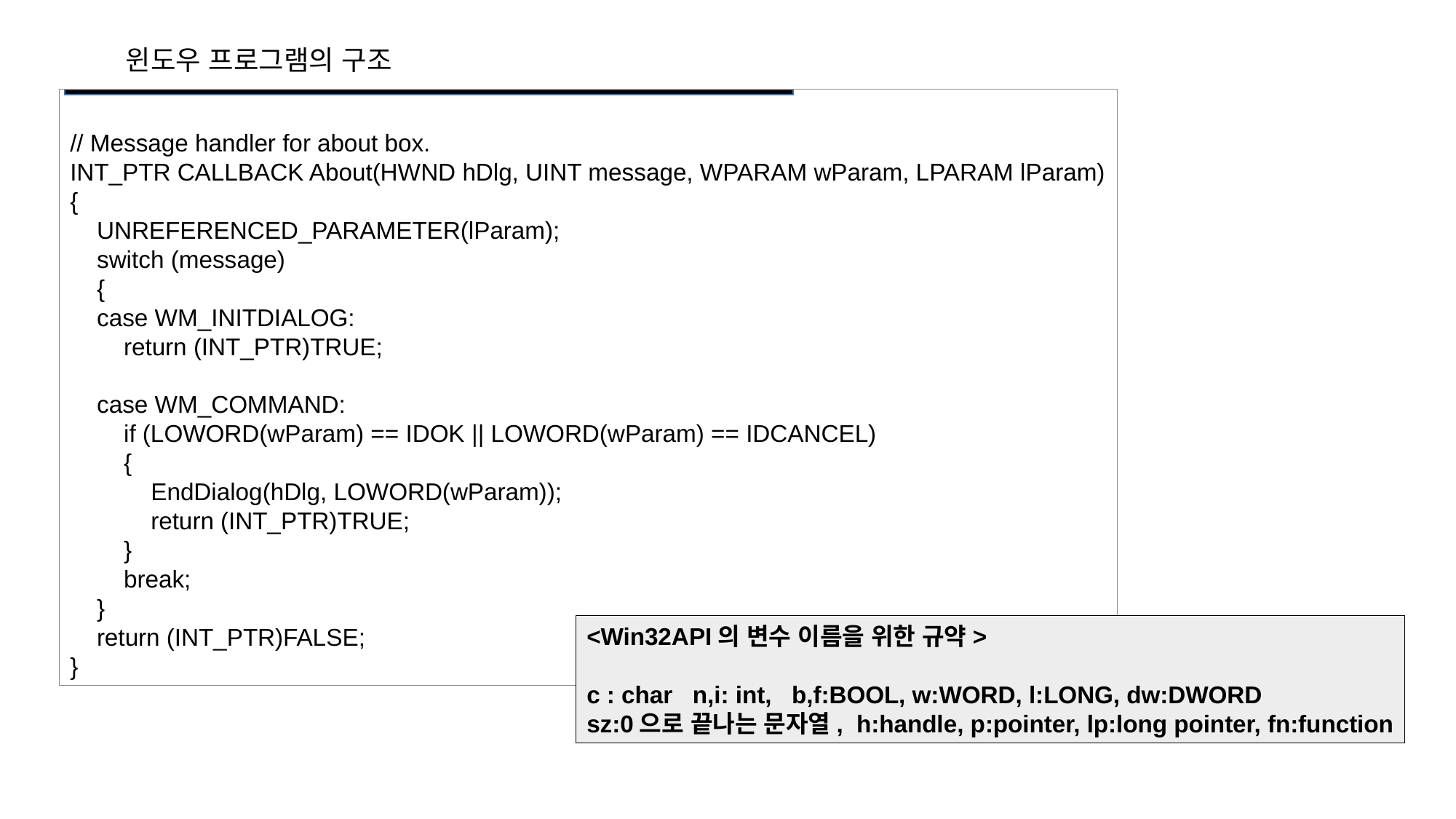

윈도우 프로그램의 구조

// Message handler for about box.
INT_PTR CALLBACK About(HWND hDlg, UINT message, WPARAM wParam, LPARAM lParam)
{
    UNREFERENCED_PARAMETER(lParam);
    switch (message)
    {
    case WM_INITDIALOG:
        return (INT_PTR)TRUE;

    case WM_COMMAND:
        if (LOWORD(wParam) == IDOK || LOWORD(wParam) == IDCANCEL)
        {
            EndDialog(hDlg, LOWORD(wParam));
            return (INT_PTR)TRUE;
        }
        break;
    }
    return (INT_PTR)FALSE;
}
<Win32API의 변수 이름을 위한 규약>

c : char   n,i: int,   b,f:BOOL, w:WORD, l:LONG, dw:DWORD
sz:0으로 끝나는 문자열,  h:handle, p:pointer, lp:long pointer, fn:function